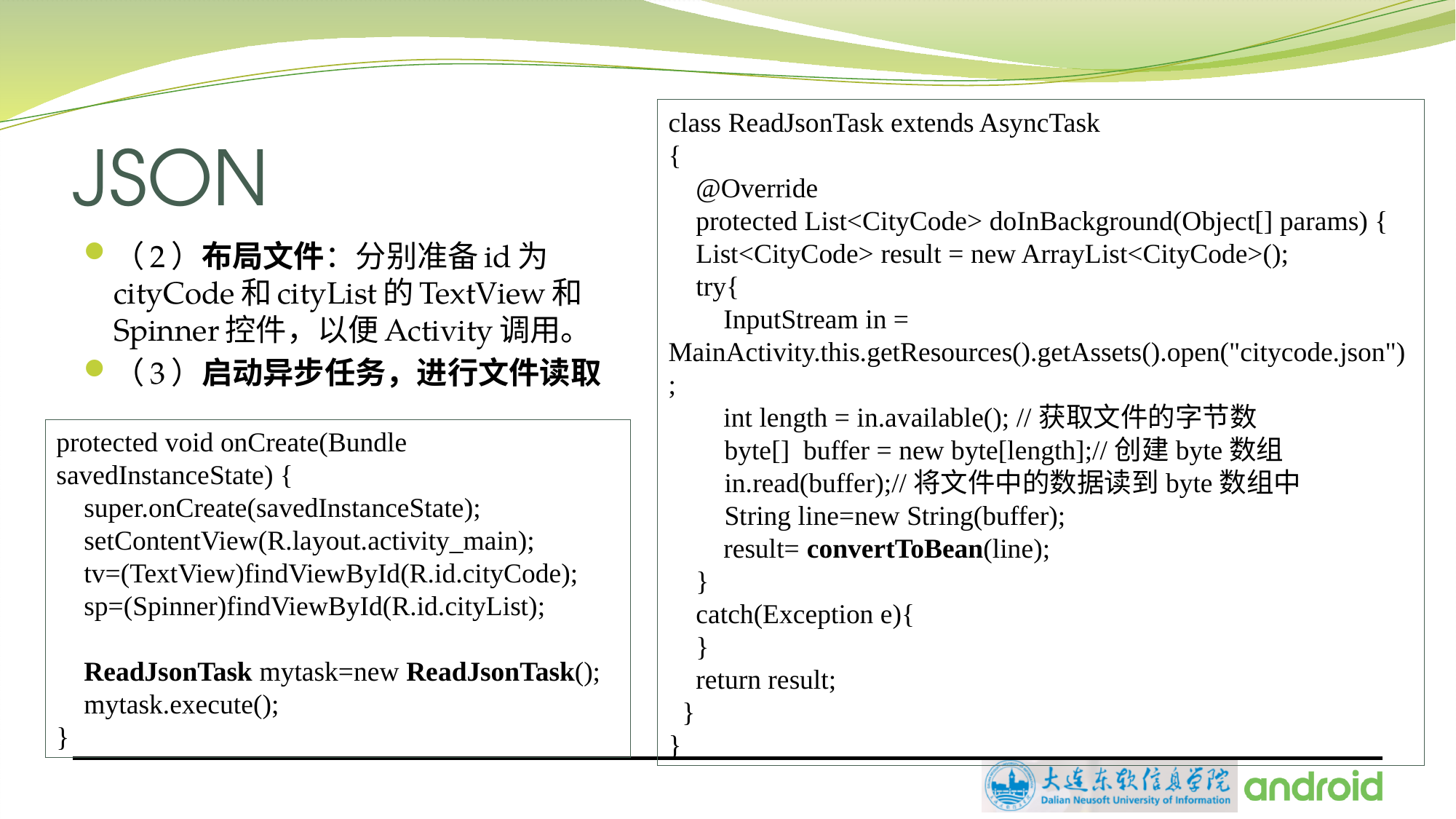

# JSON
class ReadJsonTask extends AsyncTask
{
    @Override
    protected List<CityCode> doInBackground(Object[] params) {
    List<CityCode> result = new ArrayList<CityCode>();
    try{
        InputStream in = MainActivity.this.getResources().getAssets().open("citycode.json");
        int length = in.available(); //获取文件的字节数
        byte[]  buffer = new byte[length];//创建byte数组
        in.read(buffer);//将文件中的数据读到byte数组中
        String line=new String(buffer);
        result= convertToBean(line);
    }
    catch(Exception e){
    }
    return result;
  }
}
（2）布局文件：分别准备id为cityCode和cityList的TextView和Spinner控件，以便Activity调用。
（3）启动异步任务，进行文件读取
protected void onCreate(Bundle savedInstanceState) {
    super.onCreate(savedInstanceState);
    setContentView(R.layout.activity_main);
    tv=(TextView)findViewById(R.id.cityCode);
    sp=(Spinner)findViewById(R.id.cityList);
    ReadJsonTask mytask=new ReadJsonTask();
    mytask.execute();
}